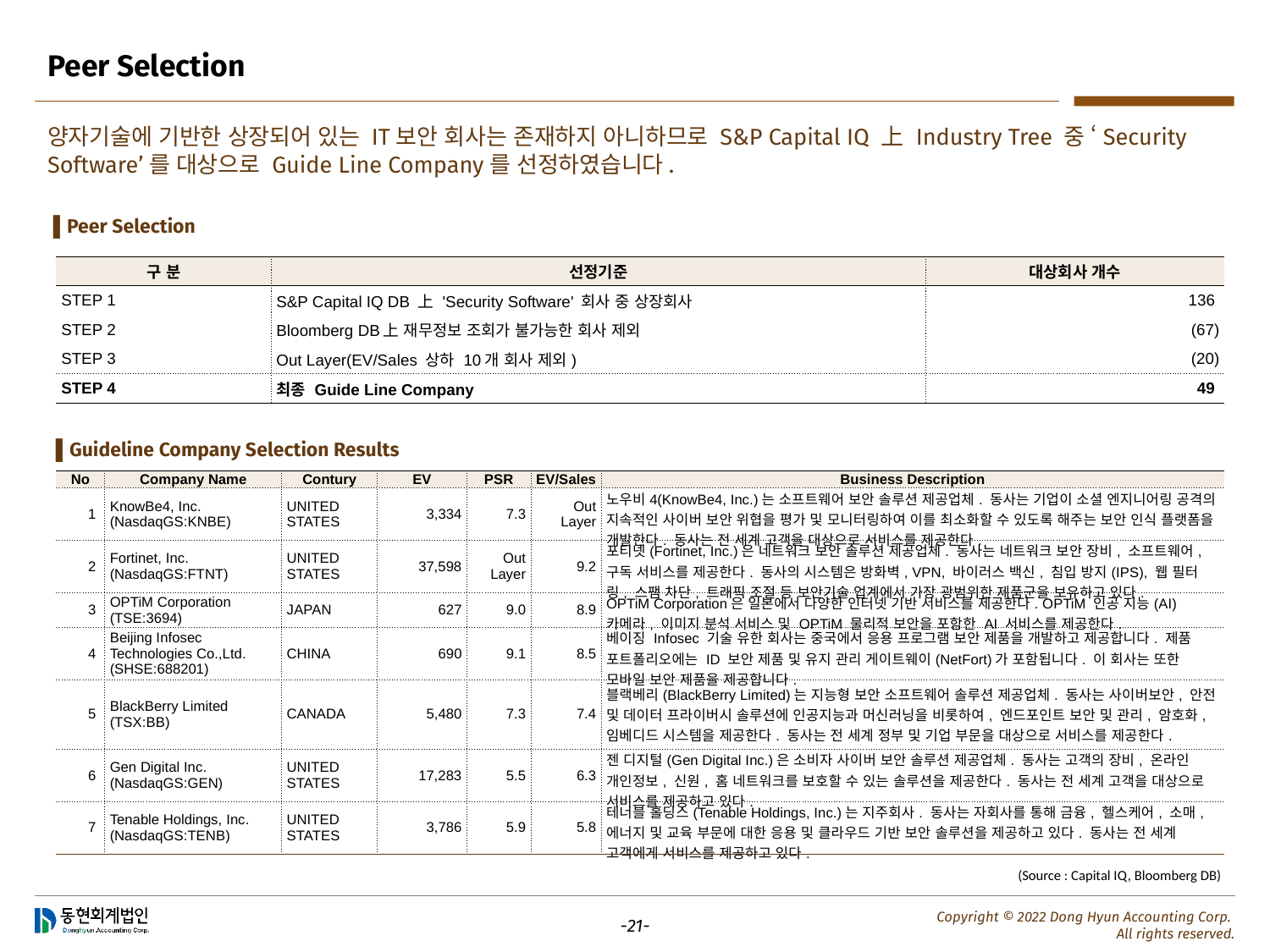

# Peer Selection
양자기술에 기반한 상장되어 있는 IT보안 회사는 존재하지 아니하므로 S&P Capital IQ 上 Industry Tree 중 ‘Security Software’를 대상으로 Guide Line Company를 선정하였습니다.
▌Peer Selection
| 구 분 | 선정기준 | 대상회사 개수 |
| --- | --- | --- |
| STEP 1 | S&P Capital IQ DB 上 'Security Software' 회사 중 상장회사 | 136 |
| STEP 2 | Bloomberg DB上 재무정보 조회가 불가능한 회사 제외 | (67) |
| STEP 3 | Out Layer(EV/Sales 상하 10개 회사 제외) | (20) |
| STEP 4 | 최종 Guide Line Company | 49 |
▌Guideline Company Selection Results
| No | Company Name | Contury | EV | PSR | EV/Sales | Business Description |
| --- | --- | --- | --- | --- | --- | --- |
| 1 | KnowBe4, Inc. (NasdaqGS:KNBE) | UNITED STATES | 3,334 | 7.3 | Out Layer | 노우비4(KnowBe4, Inc.)는 소프트웨어 보안 솔루션 제공업체. 동사는 기업이 소셜 엔지니어링 공격의 지속적인 사이버 보안 위협을 평가 및 모니터링하여 이를 최소화할 수 있도록 해주는 보안 인식 플랫폼을 개발한다. 동사는 전 세계 고객을 대상으로 서비스를 제공한다. |
| 2 | Fortinet, Inc. (NasdaqGS:FTNT) | UNITED STATES | 37,598 | Out Layer | 9.2 | 포티넷(Fortinet, Inc.)은 네트워크 보안 솔루션 제공업체. 동사는 네트워크 보안 장비, 소프트웨어, 구독 서비스를 제공한다. 동사의 시스템은 방화벽, VPN, 바이러스 백신, 침입 방지(IPS), 웹 필터링, 스팸 차단, 트래픽 조절 등 보안기술 업계에서 가장 광범위한 제품군을 보유하고 있다. |
| 3 | OPTiM Corporation (TSE:3694) | JAPAN | 627 | 9.0 | 8.9 | OPTiM Corporation은 일본에서 다양한 인터넷 기반 서비스를 제공한다. OPTiM 인공 지능(AI) 카메라, 이미지 분석 서비스 및 OPTiM 물리적 보안을 포함한 AI 서비스를 제공한다. |
| 4 | Beijing Infosec Technologies Co.,Ltd. (SHSE:688201) | CHINA | 690 | 9.1 | 8.5 | 베이징 Infosec 기술 유한 회사는 중국에서 응용 프로그램 보안 제품을 개발하고 제공합니다. 제품 포트폴리오에는 ID 보안 제품 및 유지 관리 게이트웨이(NetFort)가 포함됩니다. 이 회사는 또한 모바일 보안 제품을 제공합니다. |
| 5 | BlackBerry Limited (TSX:BB) | CANADA | 5,480 | 7.3 | 7.4 | 블랙베리(BlackBerry Limited)는 지능형 보안 소프트웨어 솔루션 제공업체. 동사는 사이버보안, 안전 및 데이터 프라이버시 솔루션에 인공지능과 머신러닝을 비롯하여, 엔드포인트 보안 및 관리, 암호화, 임베디드 시스템을 제공한다. 동사는 전 세계 정부 및 기업 부문을 대상으로 서비스를 제공한다. |
| 6 | Gen Digital Inc. (NasdaqGS:GEN) | UNITED STATES | 17,283 | 5.5 | 6.3 | 젠 디지털(Gen Digital Inc.)은 소비자 사이버 보안 솔루션 제공업체. 동사는 고객의 장비, 온라인 개인정보, 신원, 홈 네트워크를 보호할 수 있는 솔루션을 제공한다. 동사는 전 세계 고객을 대상으로 서비스를 제공하고 있다. |
| 7 | Tenable Holdings, Inc. (NasdaqGS:TENB) | UNITED STATES | 3,786 | 5.9 | 5.8 | 테너블 홀딩스(Tenable Holdings, Inc.)는 지주회사. 동사는 자회사를 통해 금융, 헬스케어, 소매, 에너지 및 교육 부문에 대한 응용 및 클라우드 기반 보안 솔루션을 제공하고 있다. 동사는 전 세계 고객에게 서비스를 제공하고 있다. |
(Source : Capital IQ, Bloomberg DB)